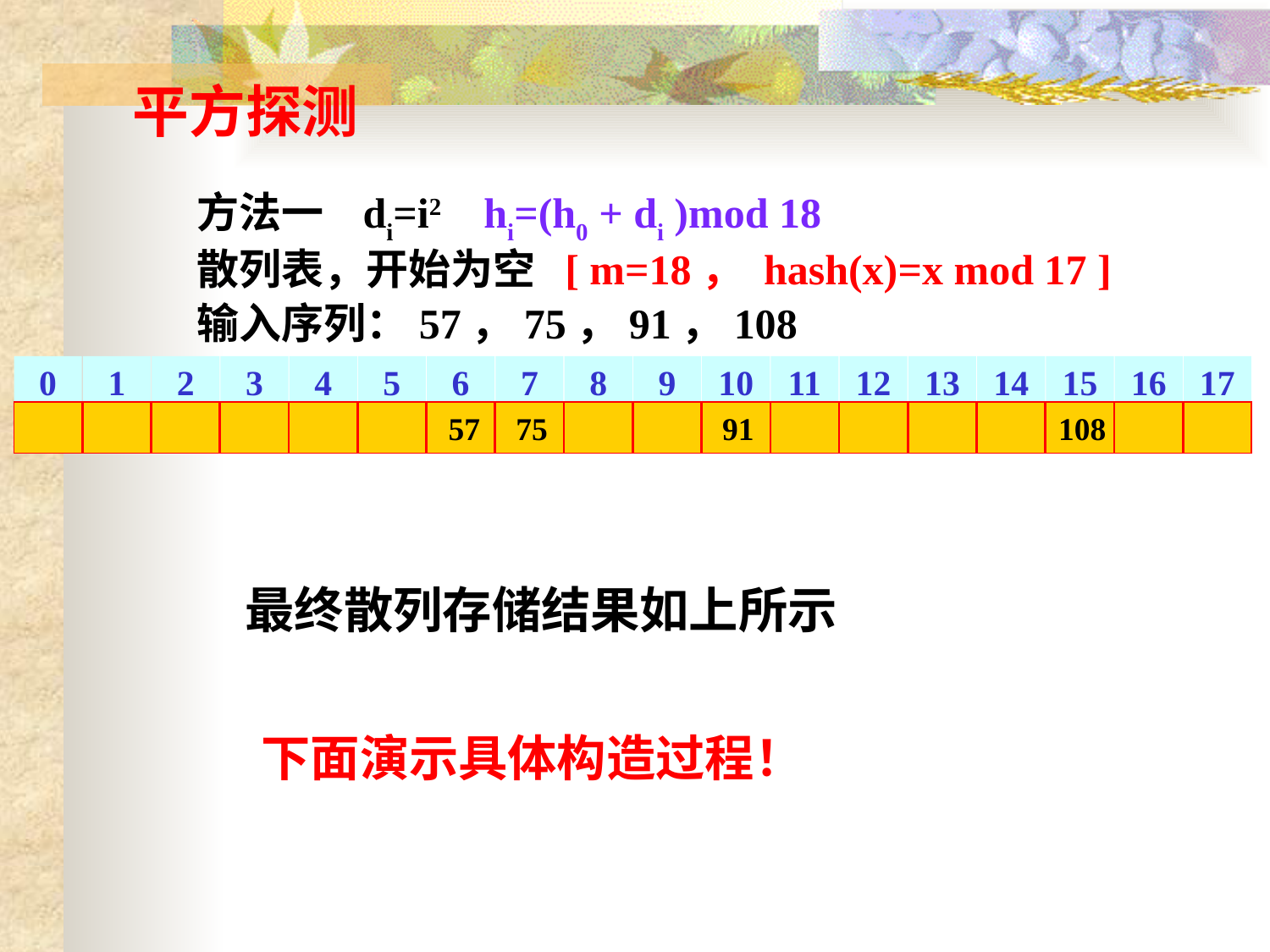

平方探测
方法一   di=i2    hi=(h0 + di )mod 18
散列表，开始为空  [ m=18， hash(x)=x mod 17 ]
输入序列：57，75，91，108
0

1

2

3

4

5

6

7

8

9

10

11

12

13

14

15

16

17

57
75
91
108
最终散列存储结果如上所示
下面演示具体构造过程！